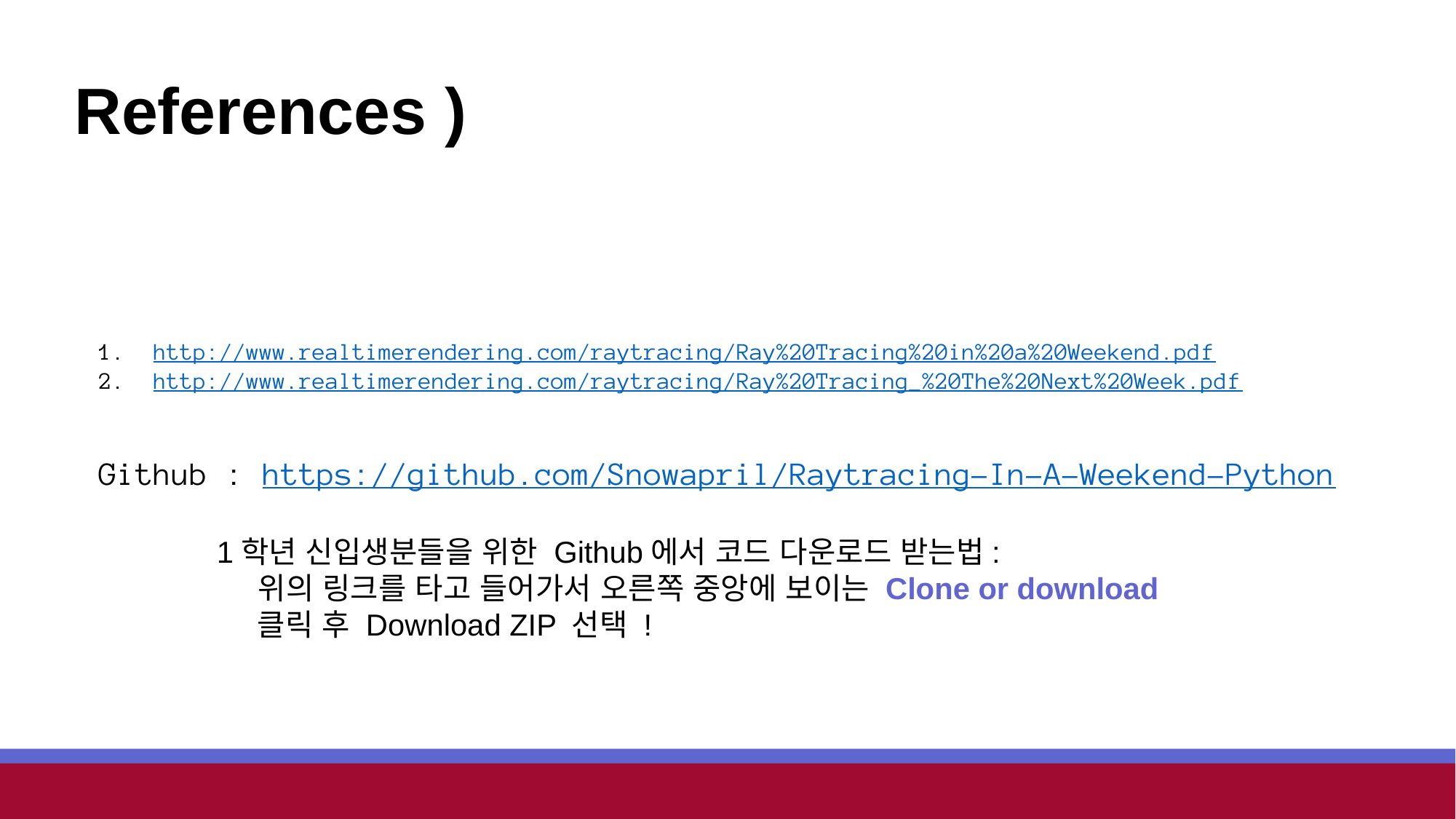

References )
http://www.realtimerendering.com/raytracing/Ray%20Tracing%20in%20a%20Weekend.pdf
http://www.realtimerendering.com/raytracing/Ray%20Tracing_%20The%20Next%20Week.pdf

Github : https://github.com/Snowapril/Raytracing-In-A-Weekend-Python
1학년 신입생분들을 위한 Github에서 코드 다운로드 받는법:
    위의 링크를 타고 들어가서 오른쪽 중앙에 보이는 Clone or download
    클릭 후 Download ZIP 선택 !